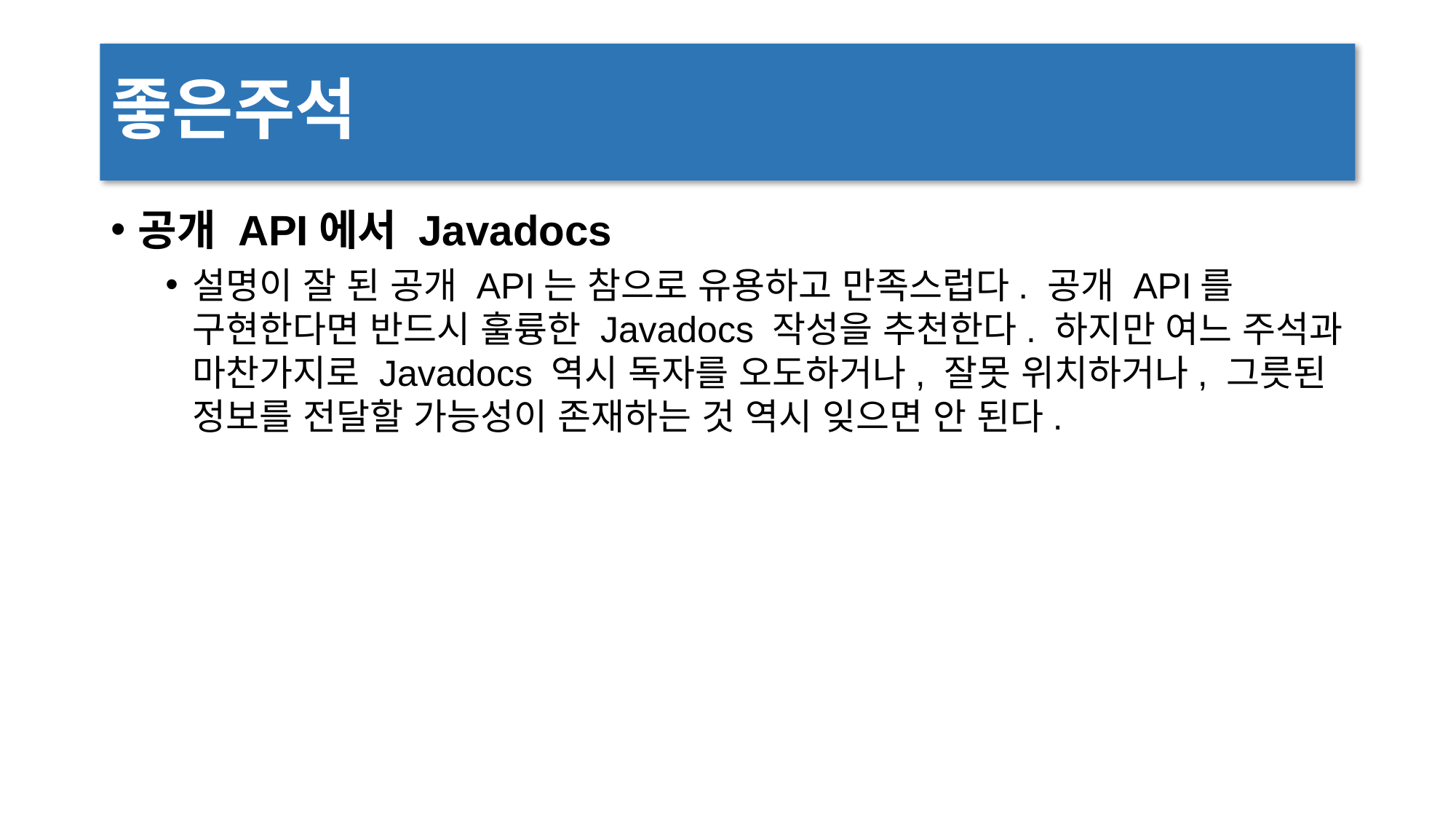

# 좋은주석
공개 API에서 Javadocs
설명이 잘 된 공개 API는 참으로 유용하고 만족스럽다. 공개 API를 구현한다면 반드시 훌륭한 Javadocs 작성을 추천한다. 하지만 여느 주석과 마찬가지로 Javadocs 역시 독자를 오도하거나, 잘못 위치하거나, 그릇된 정보를 전달할 가능성이 존재하는 것 역시 잊으면 안 된다.